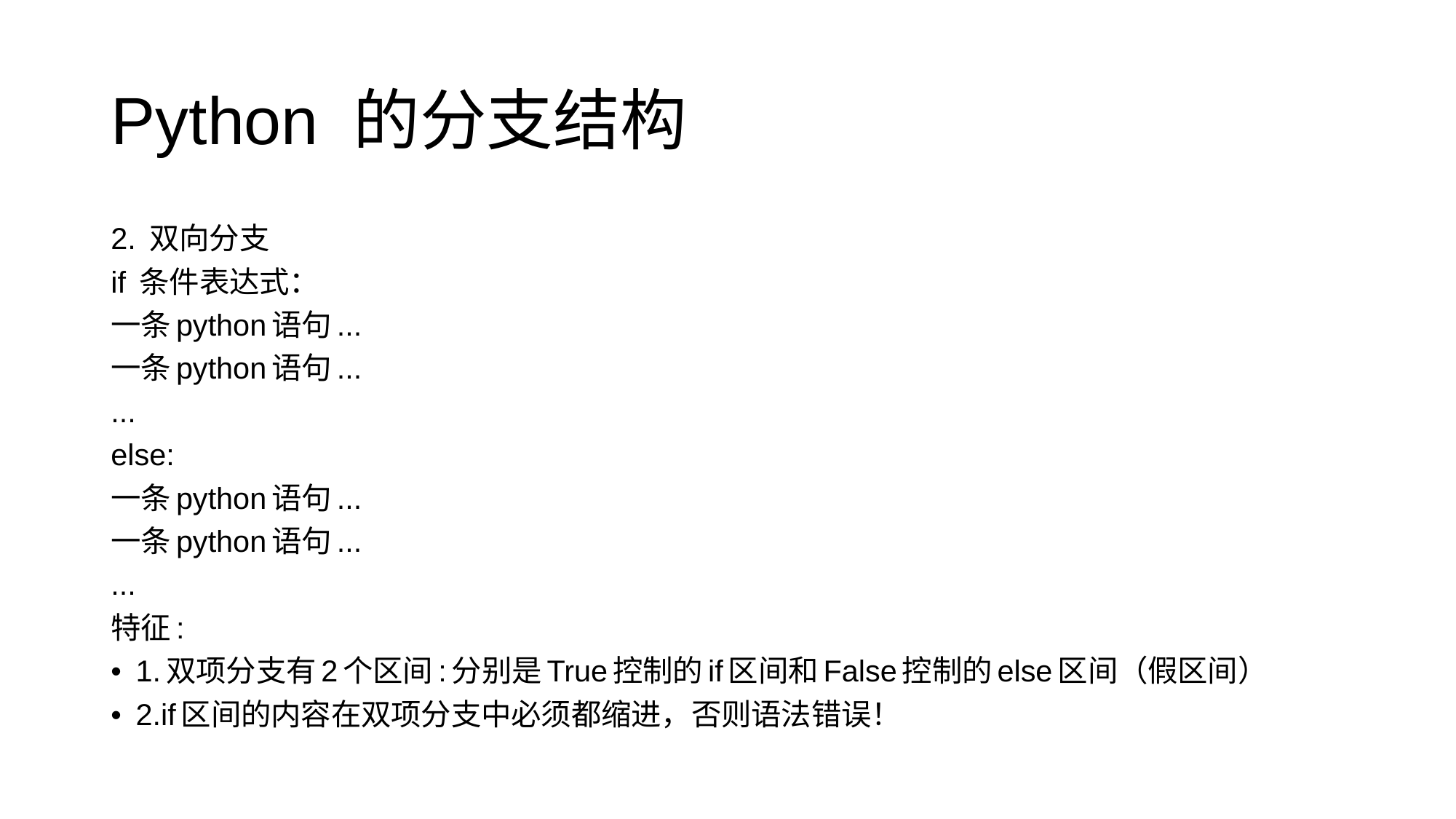

# Python 的分支结构
2. 双向分支
if 条件表达式：
一条python语句...
一条python语句...
...
else:
一条python语句...
一条python语句...
...
特征:
•  1.双项分支有2个区间:分别是True控制的if区间和False控制的else区间（假区间）
•  2.if区间的内容在双项分支中必须都缩进，否则语法错误！